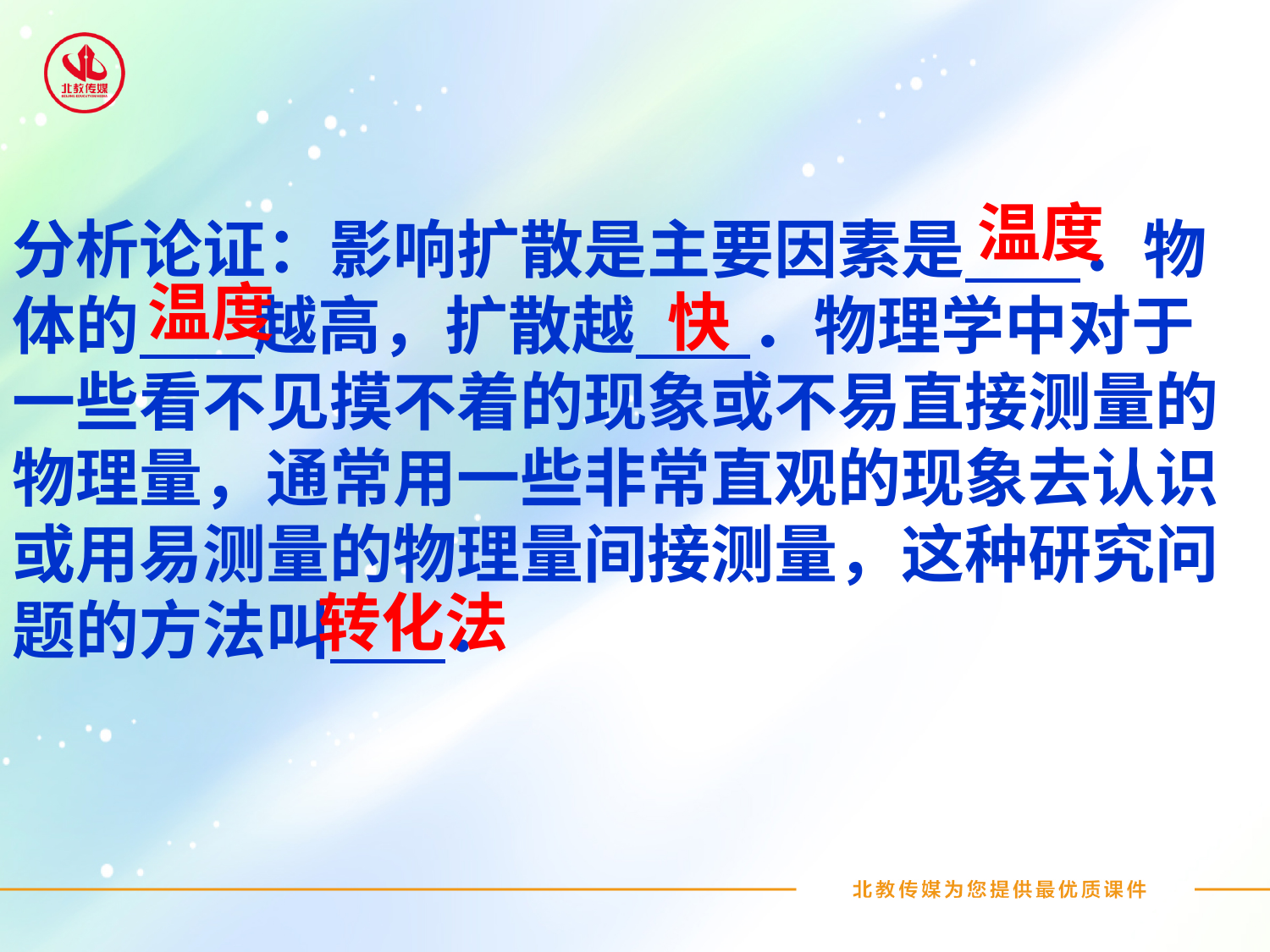

温度
分析论证：影响扩散是主要因素是        ．物体的        越高，扩散越        ．物理学中对于一些看不见摸不着的现象或不易直接测量的物理量，通常用一些非常直观的现象去认识或用易测量的物理量间接测量，这种研究问题的方法叫        ．
温度
快
转化法